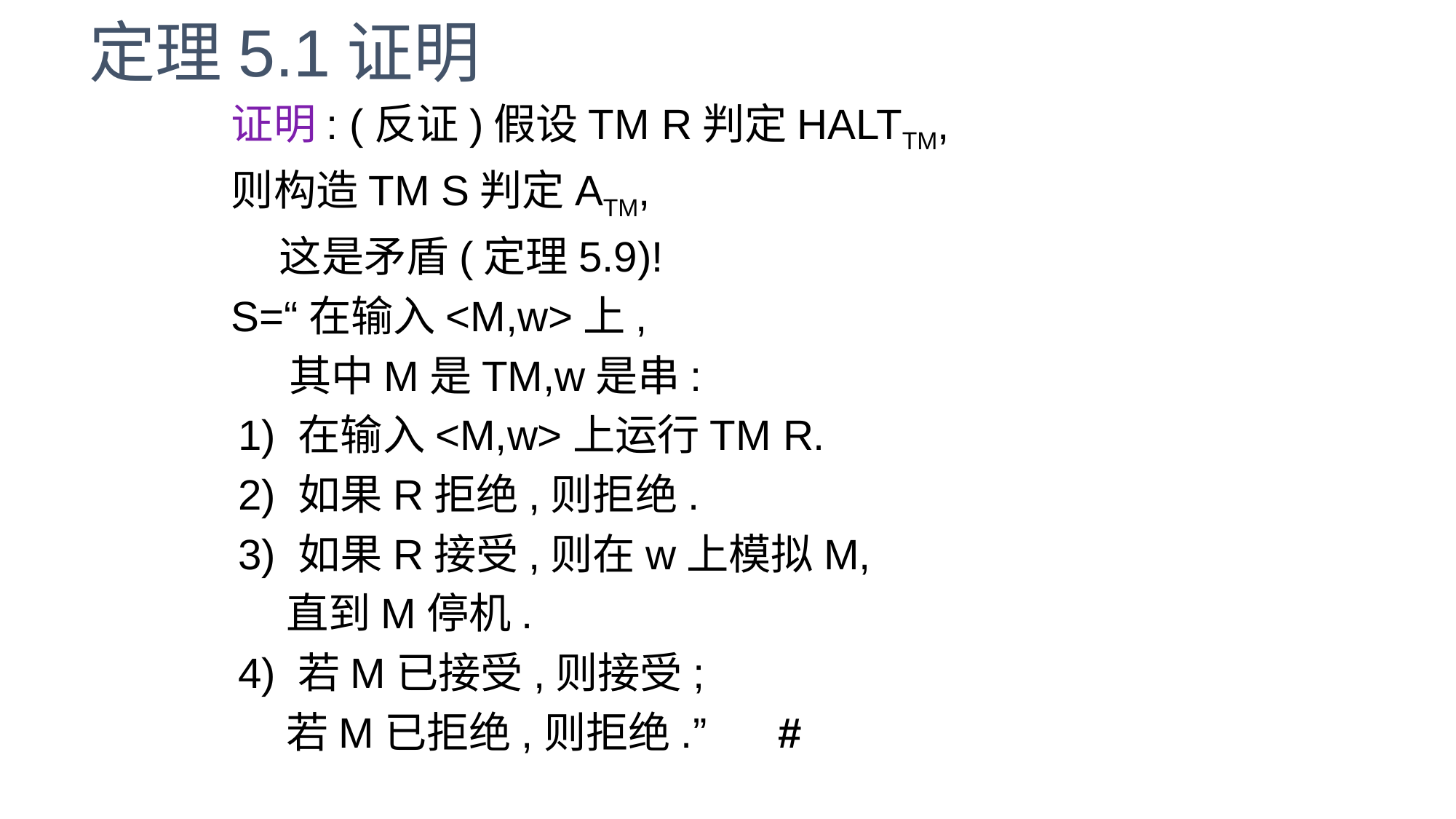

定理5.1证明
证明: (反证)假设TM R判定HALTTM,
则构造TM S判定ATM,
    这是矛盾(定理5.9)!
S=“在输入<M,w>上,
     其中M是TM,w是串:
1) 在输入<M,w>上运行TM R.
2) 如果R拒绝,则拒绝.
3) 如果R接受,则在w上模拟M,
    直到M停机.
4) 若M已接受,则接受;
    若M已拒绝,则拒绝.”      #
5